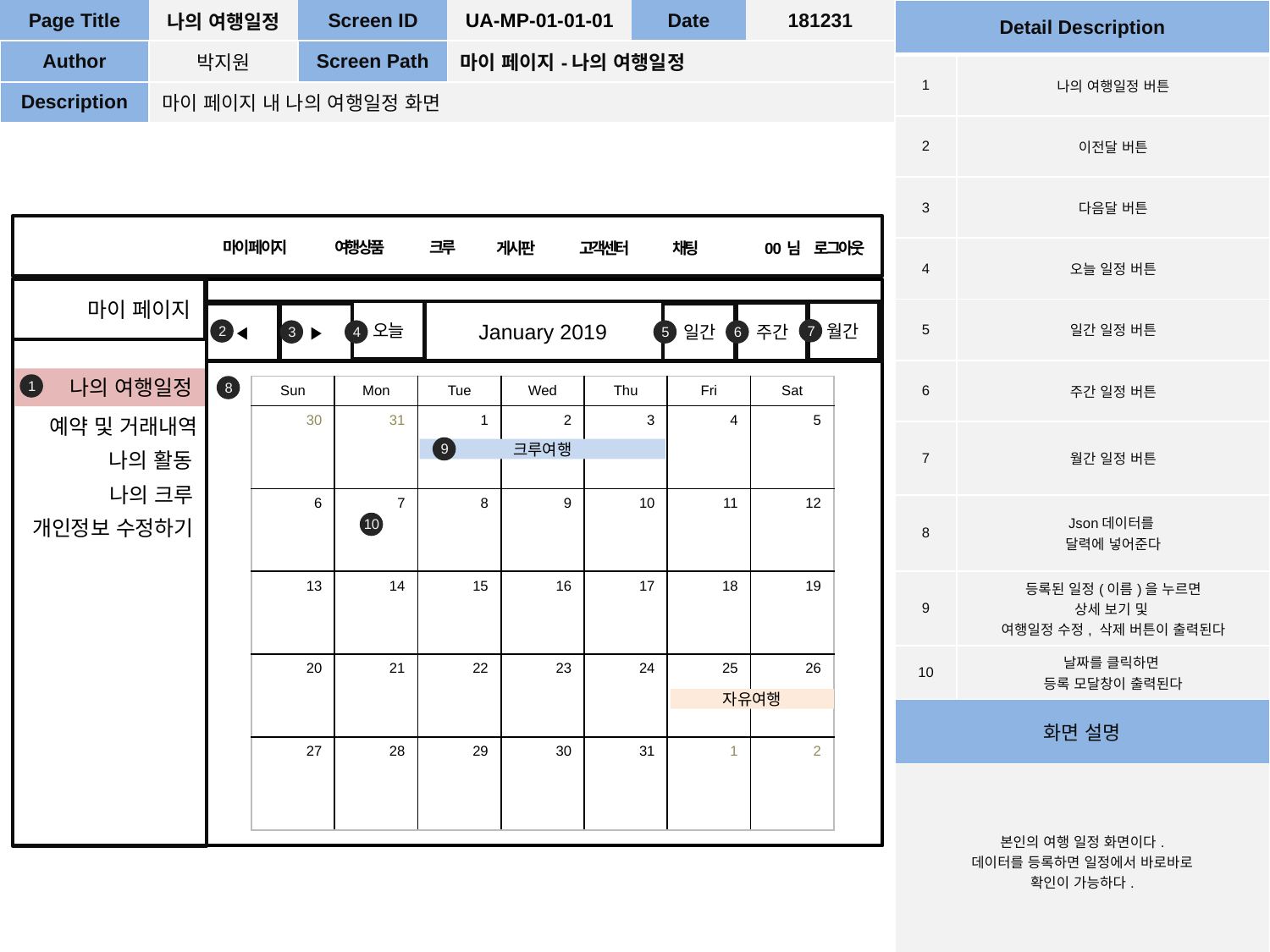

| Page Title | 나의 여행일정 | Screen ID | UA-MP-01-01-01 | Date | 181231 |
| --- | --- | --- | --- | --- | --- |
| Author | 박지원 | Screen Path | 마이 페이지-나의 여행일정 |  |  |
| Description | 마이 페이지 내 나의 여행일정 화면 |  |  |  |  |
| Detail Description |  |
| --- | --- |
| 1 | 나의 여행일정 버튼 |
| 2 | 이전달 버튼 |
| 3 | 다음달 버튼 |
| 4 | 오늘 일정 버튼 |
| 5 | 일간 일정 버튼 |
| 6 | 주간 일정 버튼 |
| 7 | 월간 일정 버튼 |
| 8 | Json데이터를 달력에 넣어준다 |
| 9 | 등록된 일정(이름)을 누르면 상세 보기 및 여행일정 수정, 삭제 버튼이 출력된다 |
| 10 | 날짜를 클릭하면 등록 모달창이 출력된다 |
| 화면 설명 |  |
| 본인의 여행 일정 화면이다. 데이터를 등록하면 일정에서 바로바로 확인이 가능하다. |  |

여행상품
크루
마이 페이지
게시판
고객센터
채팅
0 0 님
로그아웃

마이 페이지

오늘
월간
주간
▶
일간
◀
January 2019
7

2

3

4

5

6

나의 여행일정
1

8

| Sun | Mon | Tue | Wed | Thu | Fri | Sat |
| --- | --- | --- | --- | --- | --- | --- |
| 30 | 31 | 1 | 2 | 3 | 4 | 5 |
| 6 | 7 | 8 | 9 | 10 | 11 | 12 |
| 13 | 14 | 15 | 16 | 17 | 18 | 19 |
| 20 | 21 | 22 | 23 | 24 | 25 | 26 |
| 27 | 28 | 29 | 30 | 31 | 1 | 2 |
예약 및 거래내역
9

크루여행
나의 활동
나의 크루
개인정보 수정하기
10

자유여행